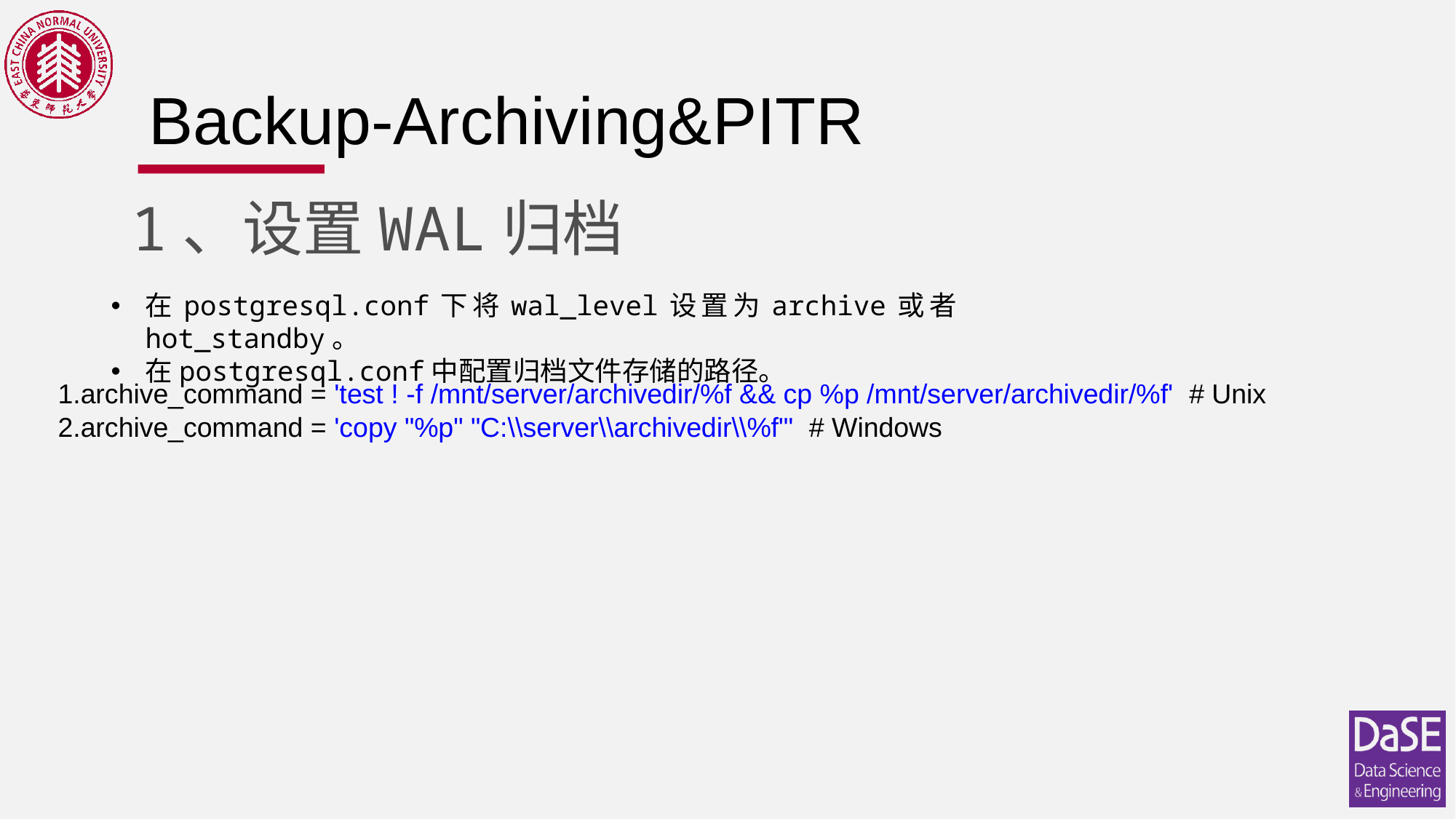

# Backup-Archiving&PITR
1、设置WAL归档
在postgresql.conf下将wal_level设置为archive或者hot_standby。
在postgresql.conf中配置归档文件存储的路径。
archive_command = 'test ! -f /mnt/server/archivedir/%f && cp %p /mnt/server/archivedir/%f'  # Unix
archive_command = 'copy "%p" "C:\\server\\archivedir\\%f"'  # Windows